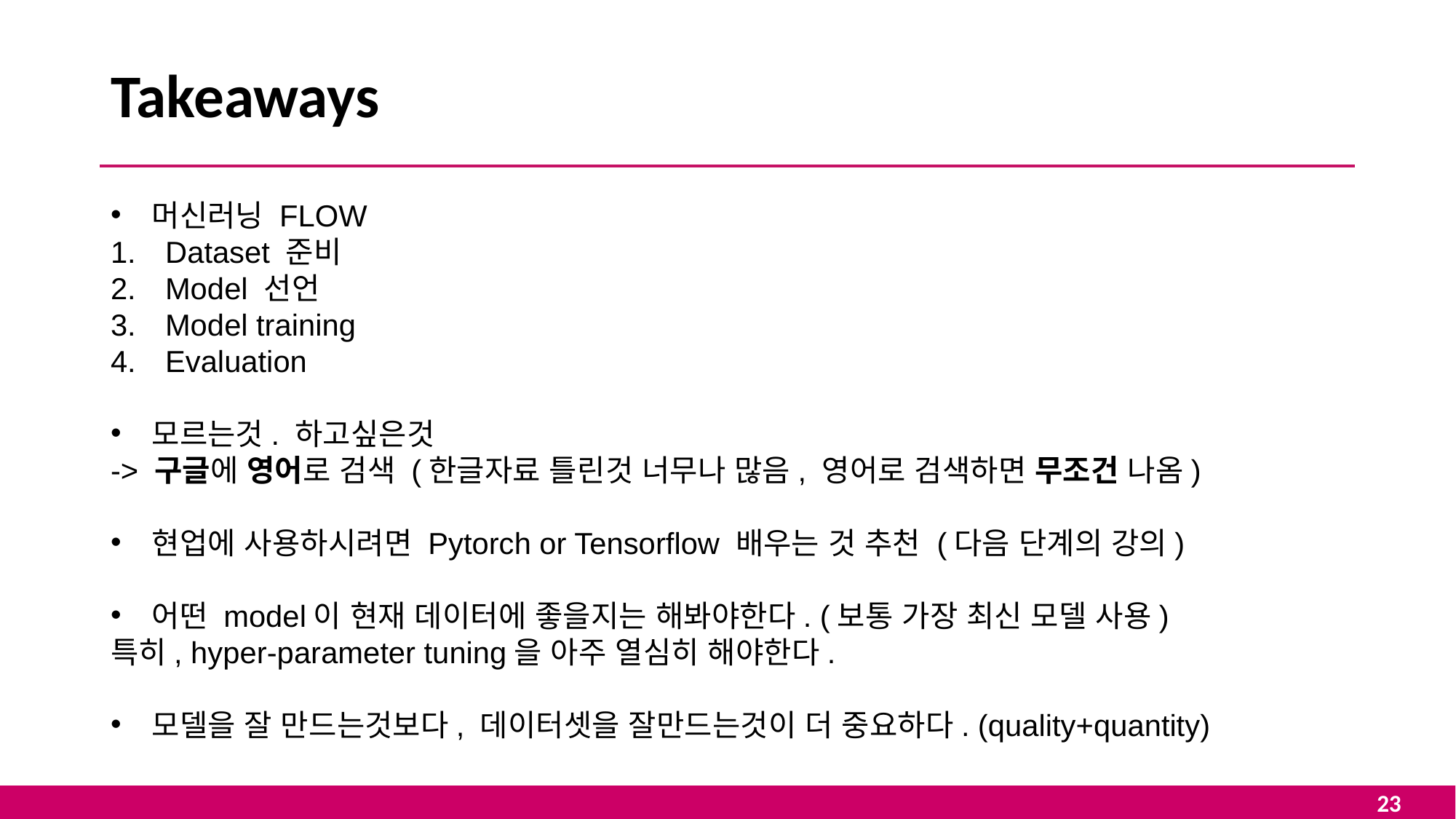

# Takeaways
머신러닝 FLOW
Dataset 준비
Model 선언
Model training
Evaluation

모르는것. 하고싶은것
-> 구글에 영어로 검색 (한글자료 틀린것 너무나 많음, 영어로 검색하면 무조건 나옴)

현업에 사용하시려면 Pytorch or Tensorflow 배우는 것 추천 (다음 단계의 강의)

어떤 model이 현재 데이터에 좋을지는 해봐야한다. (보통 가장 최신 모델 사용)
특히, hyper-parameter tuning을 아주 열심히 해야한다.

모델을 잘 만드는것보다, 데이터셋을 잘만드는것이 더 중요하다. (quality+quantity)

23